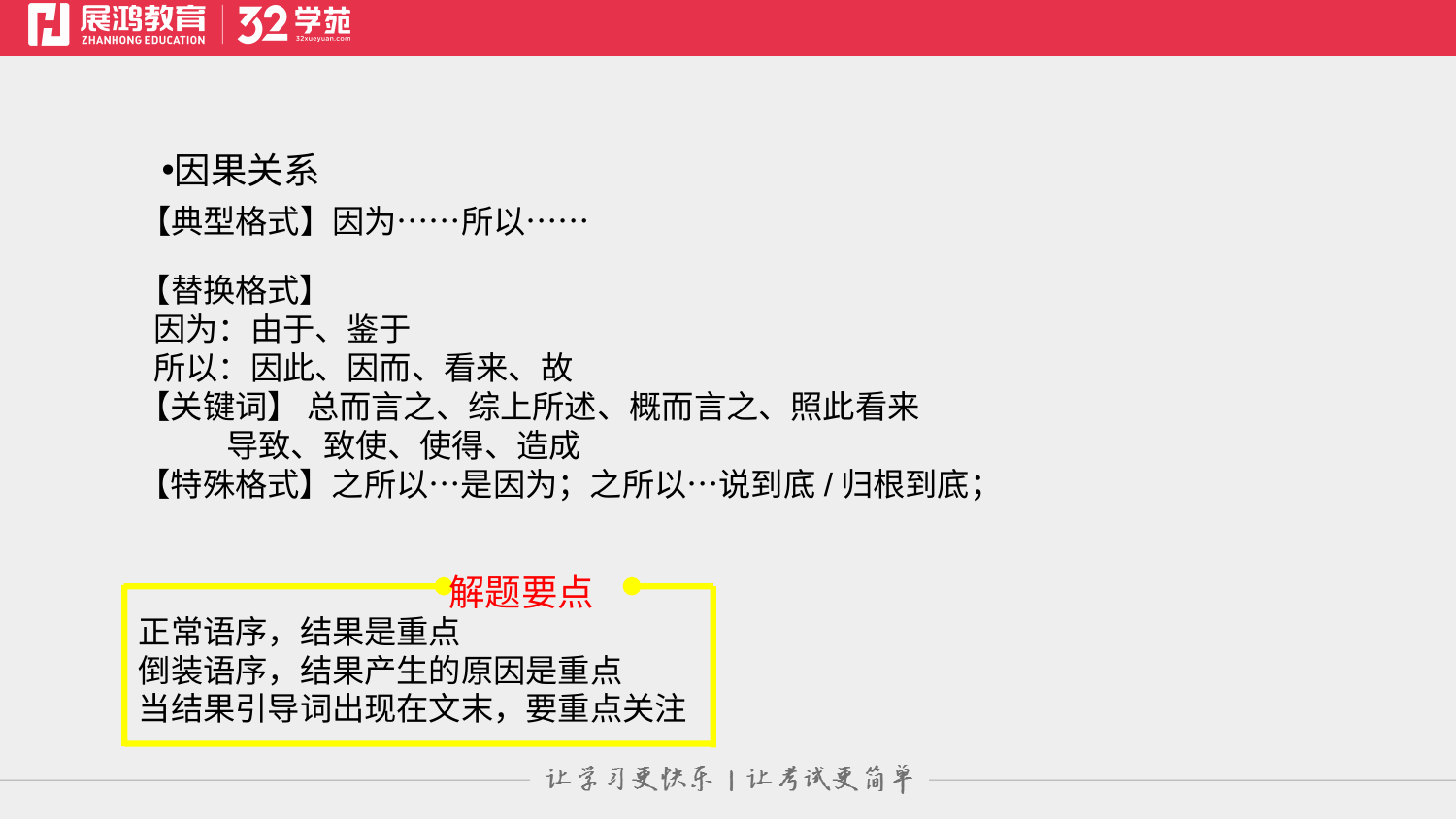

因果关系
【典型格式】因为……所以……
【替换格式】
 因为：由于、鉴于
 所以：因此、因而、看来、故
【关键词】 总而言之、综上所述、概而言之、照此看来
           导致、致使、使得、造成
【特殊格式】之所以…是因为；之所以…说到底/归根到底；
解题要点

正常语序，结果是重点
倒装语序，结果产生的原因是重点
当结果引导词出现在文末，要重点关注